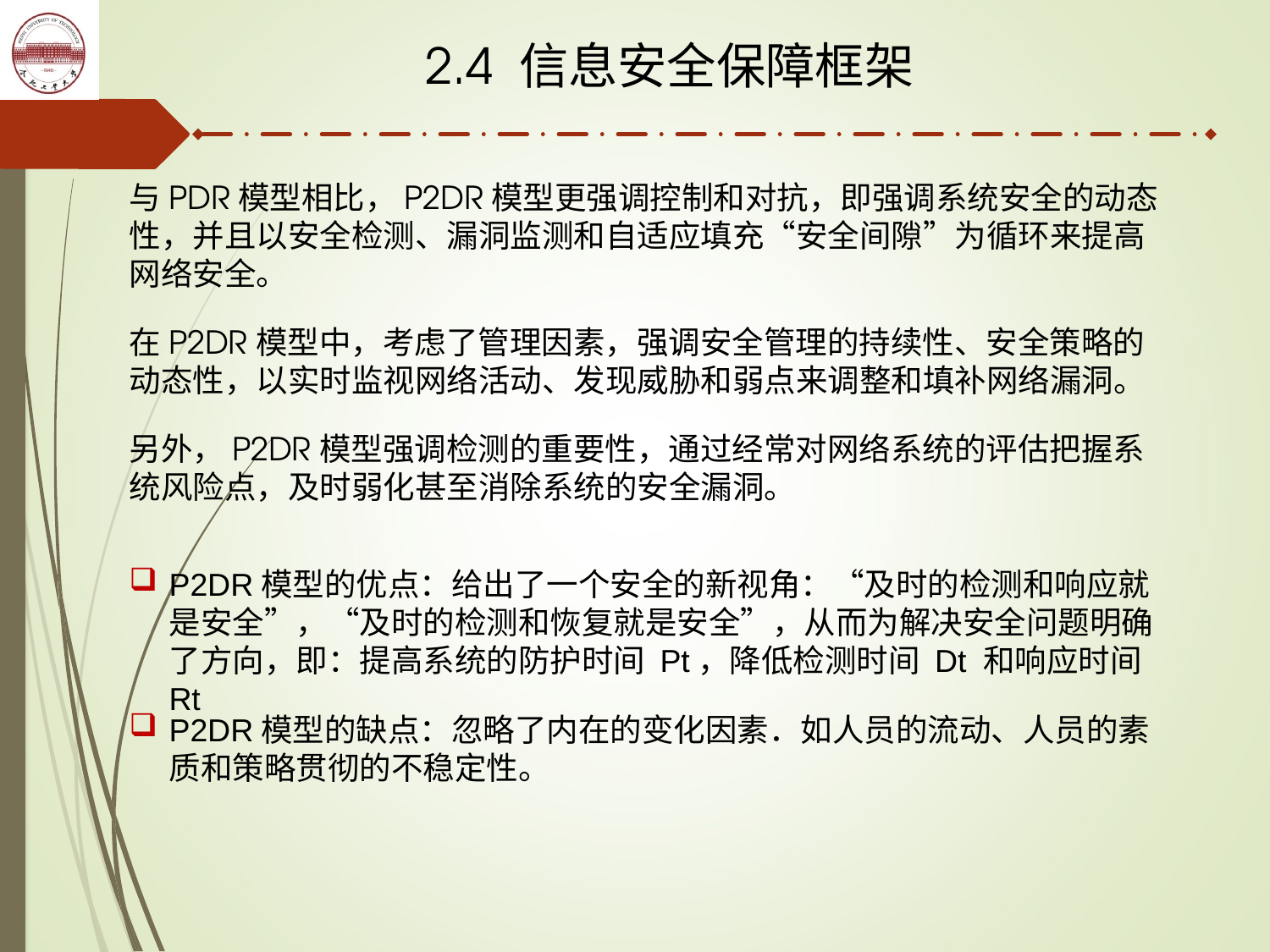

2.4 信息安全保障框架
与PDR模型相比，P2DR模型更强调控制和对抗，即强调系统安全的动态性，并且以安全检测、漏洞监测和自适应填充“安全间隙”为循环来提高网络安全。
在P2DR模型中，考虑了管理因素，强调安全管理的持续性、安全策略的动态性，以实时监视网络活动、发现威胁和弱点来调整和填补网络漏洞。
另外，P2DR模型强调检测的重要性，通过经常对网络系统的评估把握系统风险点，及时弱化甚至消除系统的安全漏洞。
P2DR模型的优点：给出了一个安全的新视角：“及时的检测和响应就是安全”，“及时的检测和恢复就是安全”，从而为解决安全问题明确了方向，即：提高系统的防护时间 Pt，降低检测时间 Dt 和响应时间 Rt
P2DR模型的缺点：忽略了内在的变化因素．如人员的流动、人员的素质和策略贯彻的不稳定性。